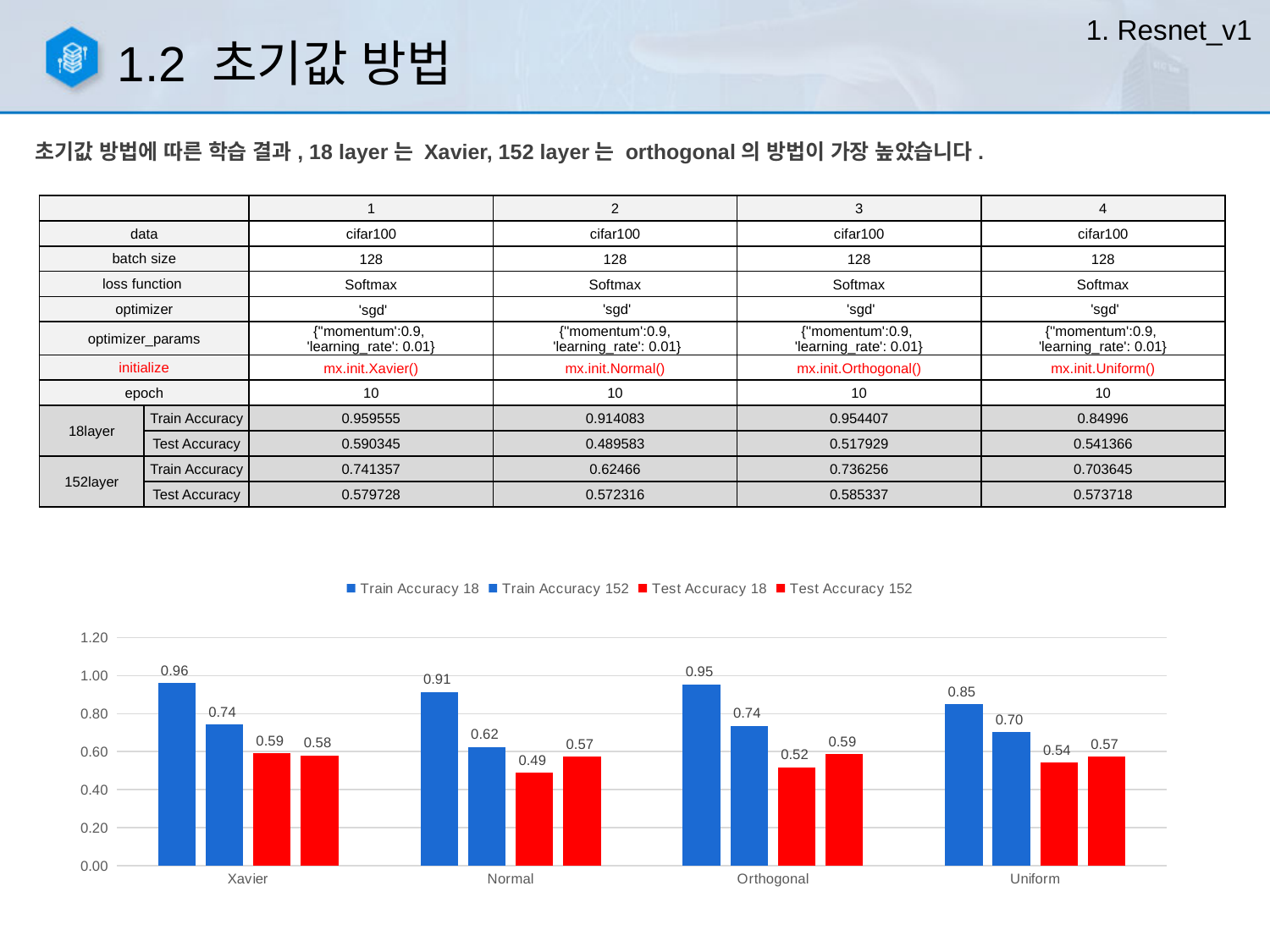

1. Resnet_v1
1.2 초기값 방법
초기값 방법에 따른 학습 결과, 18 layer는 Xavier, 152 layer는 orthogonal의 방법이 가장 높았습니다.
|  |  | 1 | 2 | 3 | 4 |
| --- | --- | --- | --- | --- | --- |
| data |  | cifar100 | cifar100 | cifar100 | cifar100 |
| batch size |  | 128 | 128 | 128 | 128 |
| loss function |  | Softmax | Softmax | Softmax | Softmax |
| optimizer |  | 'sgd' | 'sgd' | 'sgd' | 'sgd' |
| optimizer\_params |  | {''momentum':0.9, 'learning\_rate': 0.01} | {''momentum':0.9, 'learning\_rate': 0.01} | {''momentum':0.9, 'learning\_rate': 0.01} | {''momentum':0.9, 'learning\_rate': 0.01} |
| initialize |  | mx.init.Xavier() | mx.init.Normal() | mx.init.Orthogonal() | mx.init.Uniform() |
| epoch |  | 10 | 10 | 10 | 10 |
| 18layer | Train Accuracy | 0.959555 | 0.914083 | 0.954407 | 0.84996 |
|  | Test Accuracy | 0.590345 | 0.489583 | 0.517929 | 0.541366 |
| 152layer | Train Accuracy | 0.741357 | 0.62466 | 0.736256 | 0.703645 |
|  | Test Accuracy | 0.579728 | 0.572316 | 0.585337 | 0.573718 |

### Chart

| Category | Train Accuracy 18 | Train Accuracy 152 | Test Accuracy 18 | Test Accuracy 152 |
|---|---|---|---|---|
| Xavier | 0.959555 | 0.741357 | 0.590345 | 0.579728 |
| Normal | 0.914083 | 0.62466 | 0.489583 | 0.572316 |
| Orthogonal | 0.954407 | 0.736256 | 0.517929 | 0.585337 |
| Uniform | 0.84996 | 0.703645 | 0.541366 | 0.573718 |